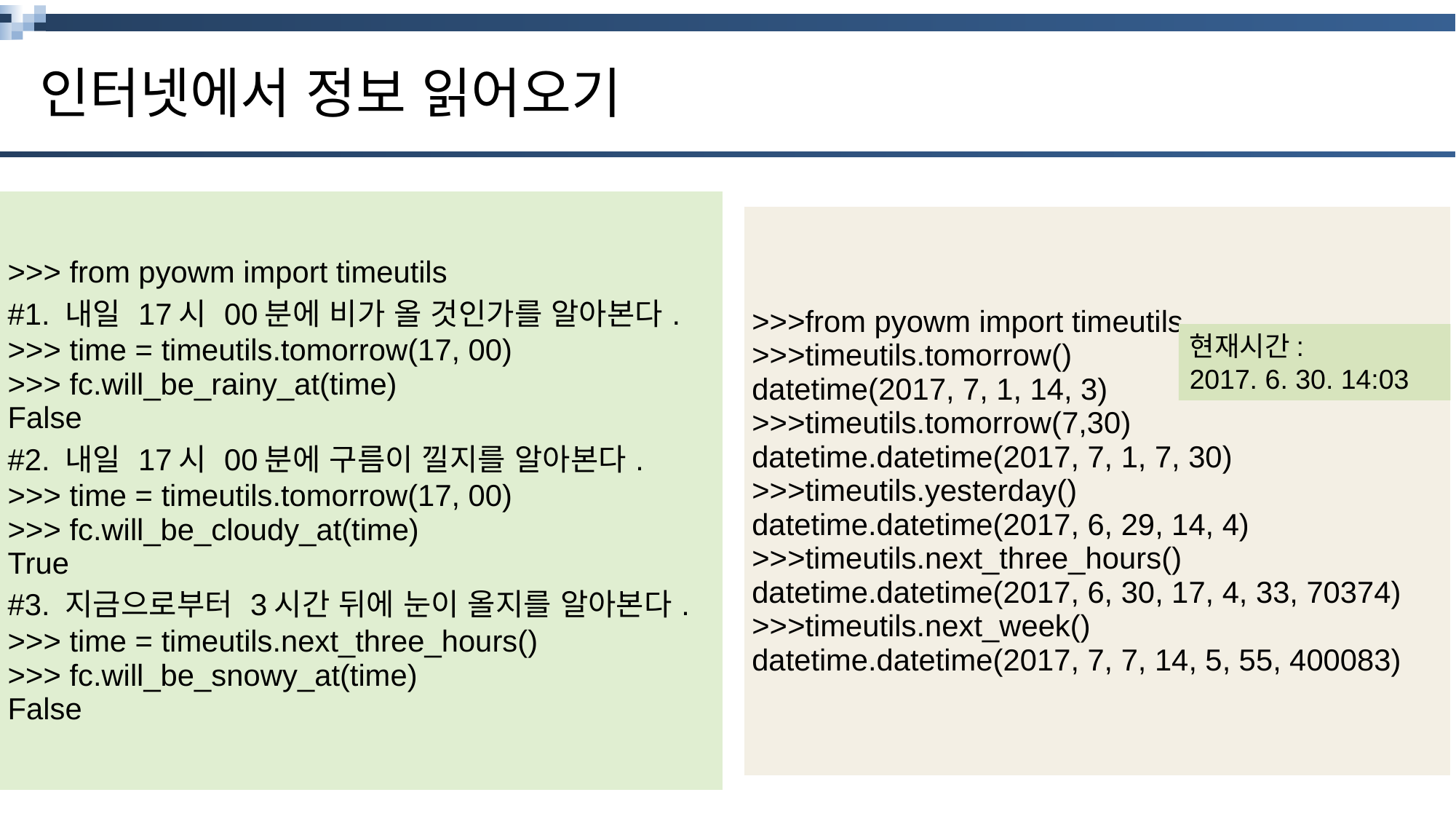

# 인터넷에서 정보 읽어오기
| >>> from pyowm import timeutils #1. 내일 17시 00분에 비가 올 것인가를 알아본다. >>> time = timeutils.tomorrow(17, 00) >>> fc.will\_be\_rainy\_at(time) False #2. 내일 17시 00분에 구름이 낄지를 알아본다. >>> time = timeutils.tomorrow(17, 00) >>> fc.will\_be\_cloudy\_at(time) True #3. 지금으로부터 3시간 뒤에 눈이 올지를 알아본다. >>> time = timeutils.next\_three\_hours() >>> fc.will\_be\_snowy\_at(time) False |
| --- |
| >>>from pyowm import timeutils >>>timeutils.tomorrow() datetime(2017, 7, 1, 14, 3) >>>timeutils.tomorrow(7,30) datetime.datetime(2017, 7, 1, 7, 30) >>>timeutils.yesterday() datetime.datetime(2017, 6, 29, 14, 4) >>>timeutils.next\_three\_hours() datetime.datetime(2017, 6, 30, 17, 4, 33, 70374) >>>timeutils.next\_week() datetime.datetime(2017, 7, 7, 14, 5, 55, 400083) |
| --- |
현재시간:
2017. 6. 30. 14:03